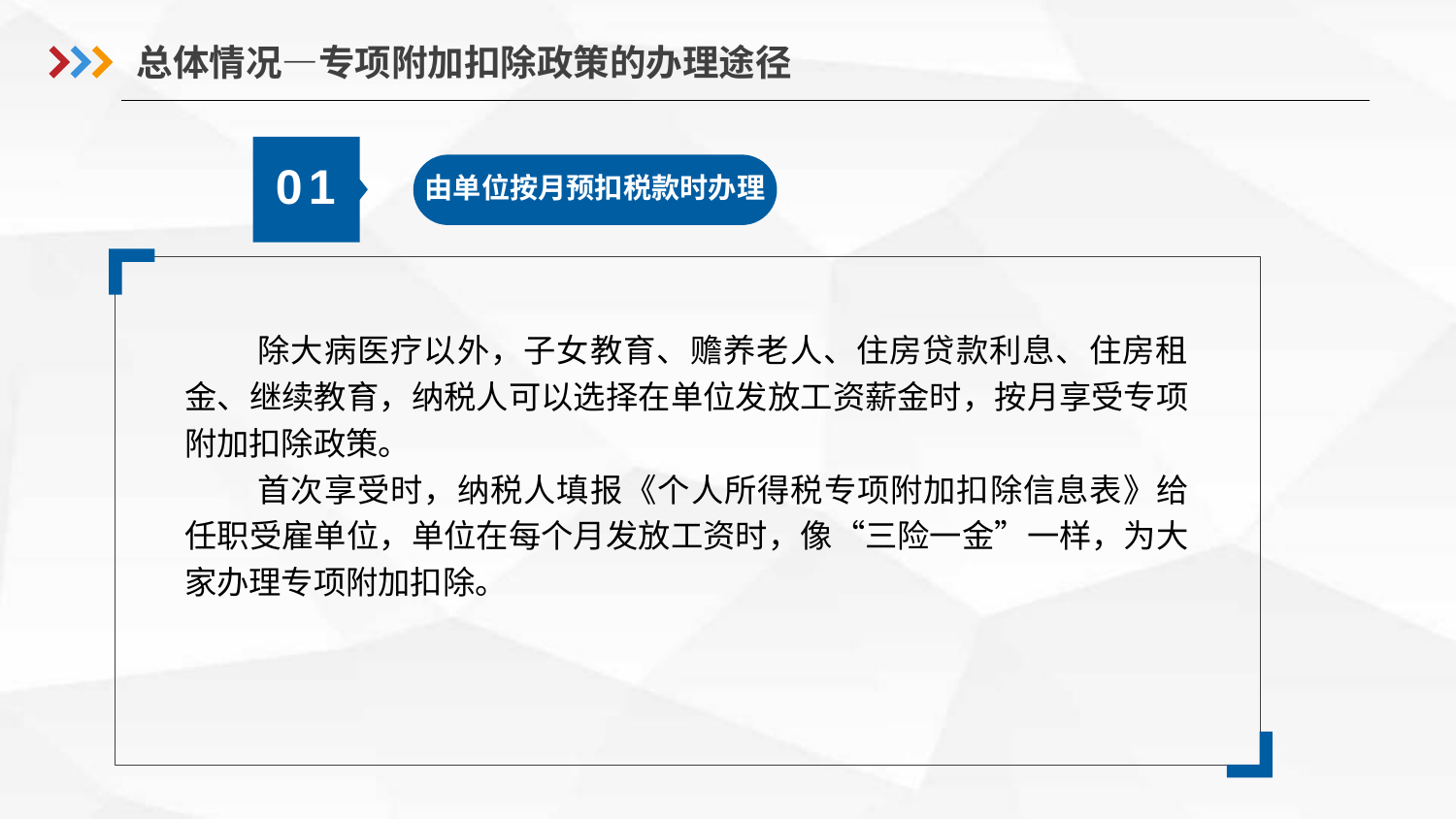

总体情况—专项附加扣除政策的办理途径

01

由单位按月预扣税款时办理

除大病医疗以外，子女教育、赡养老人、住房贷款利息、住房租金、继续教育，纳税人可以选择在单位发放工资薪金时，按月享受专项附加扣除政策。
首次享受时，纳税人填报《个人所得税专项附加扣除信息表》给任职受雇单位，单位在每个月发放工资时，像“三险一金”一样，为大家办理专项附加扣除。